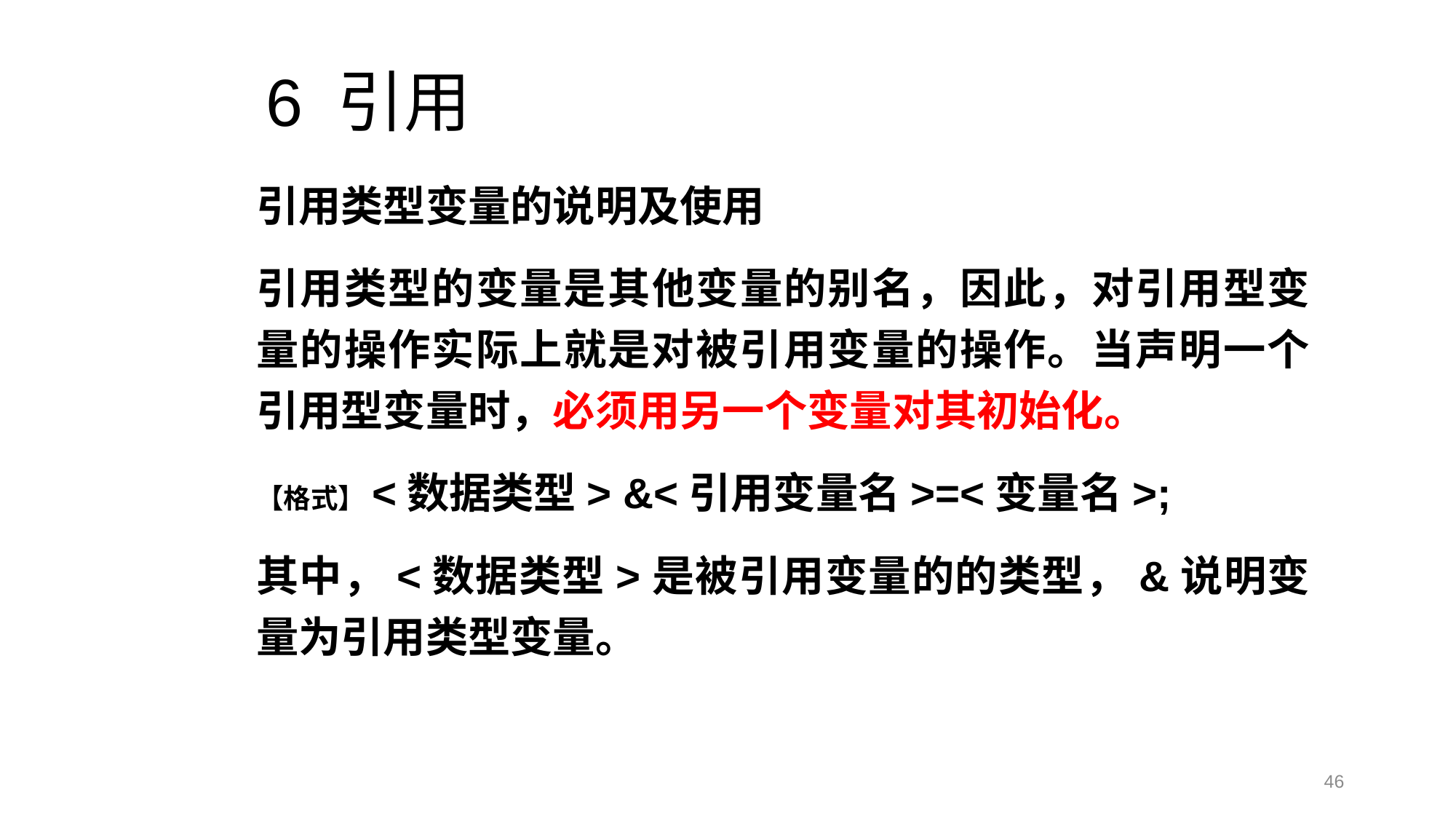

# 6 引用
引用类型变量的说明及使用
引用类型的变量是其他变量的别名，因此，对引用型变量的操作实际上就是对被引用变量的操作。当声明一个引用型变量时，必须用另一个变量对其初始化。
【格式】<数据类型> &<引用变量名>=<变量名>;
其中，<数据类型>是被引用变量的的类型，&说明变量为引用类型变量。
46